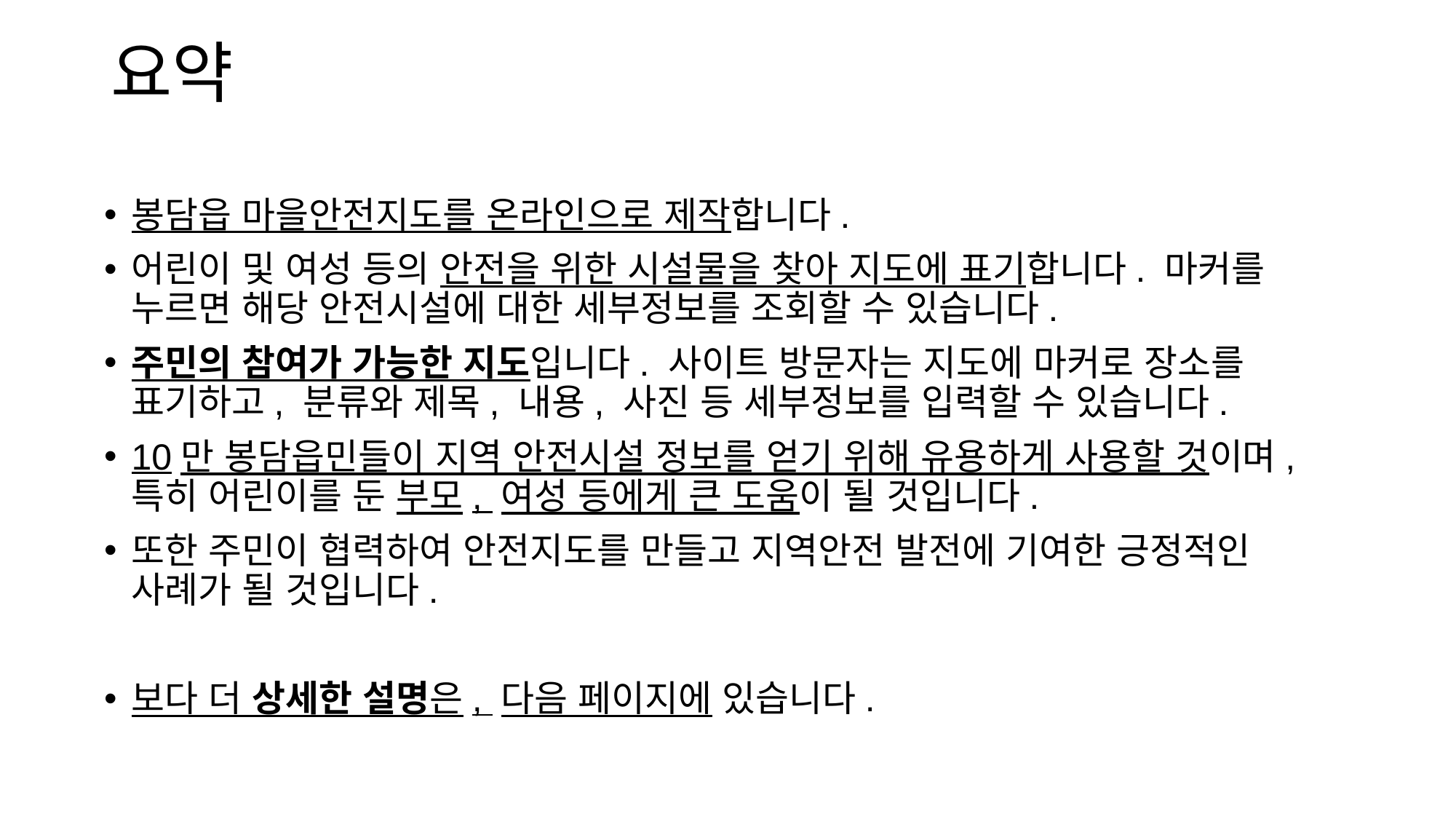

# 요약
봉담읍 마을안전지도를 온라인으로 제작합니다.
어린이 및 여성 등의 안전을 위한 시설물을 찾아 지도에 표기합니다. 마커를 누르면 해당 안전시설에 대한 세부정보를 조회할 수 있습니다.
주민의 참여가 가능한 지도입니다. 사이트 방문자는 지도에 마커로 장소를 표기하고, 분류와 제목, 내용, 사진 등 세부정보를 입력할 수 있습니다.
10만 봉담읍민들이 지역 안전시설 정보를 얻기 위해 유용하게 사용할 것이며, 특히 어린이를 둔 부모, 여성 등에게 큰 도움이 될 것입니다.
또한 주민이 협력하여 안전지도를 만들고 지역안전 발전에 기여한 긍정적인 사례가 될 것입니다.

보다 더 상세한 설명은, 다음 페이지에 있습니다.